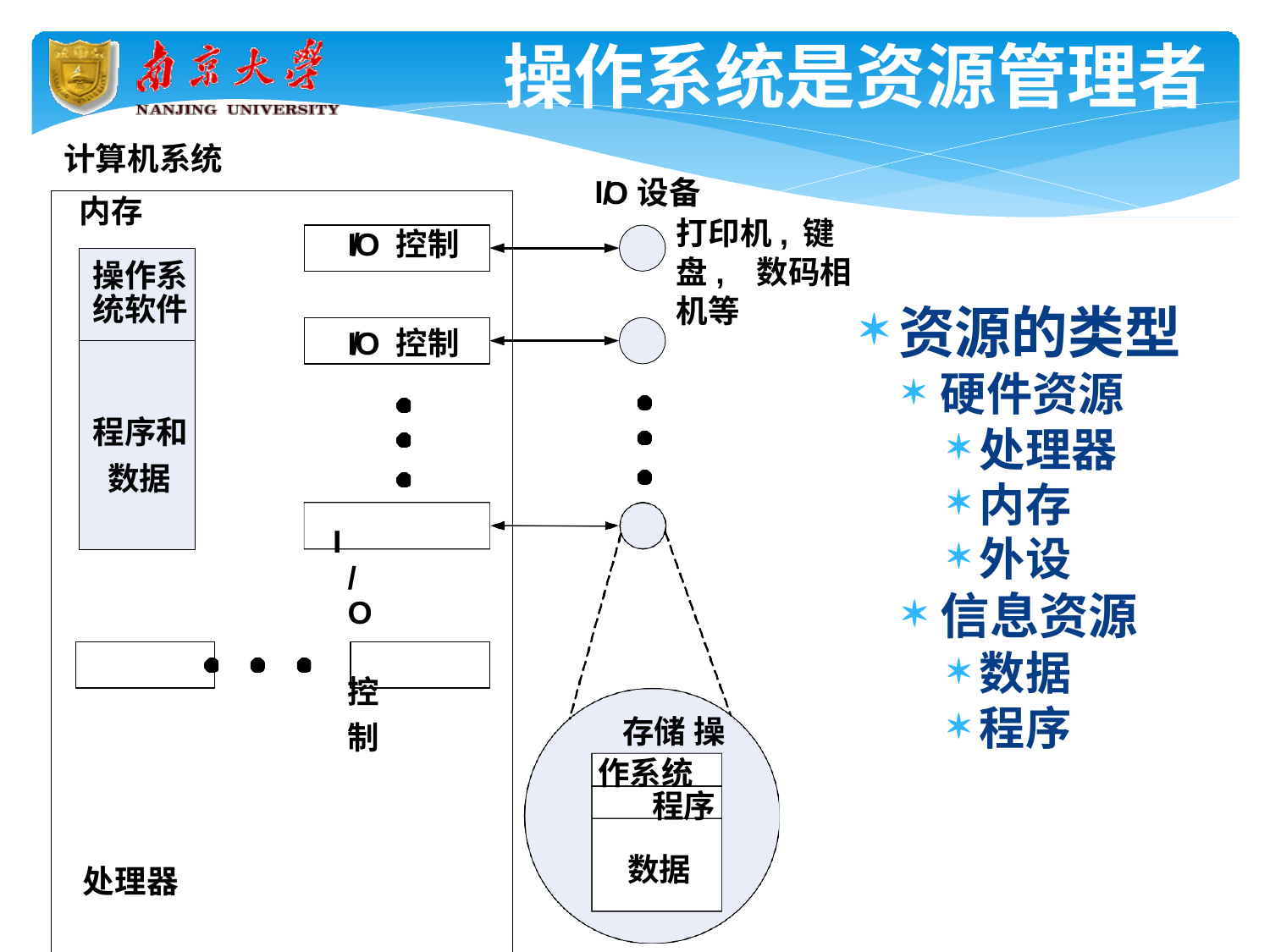

# 操作系统是资源管理者

计算机系统
/O 设备
打印机,键盘, 数码相机等
| 内存 I/O 控制 操作系 统软件 I/O 控制 程序和 数据 I/O 控制 处理器 处理器 |  | I |
| --- | --- | --- |
|  |  |  |
|  |  |  |

资源的类型
硬件资源
处理器
内存
外设
信息资源
数据
程序

存储 操作系统
程序
数据